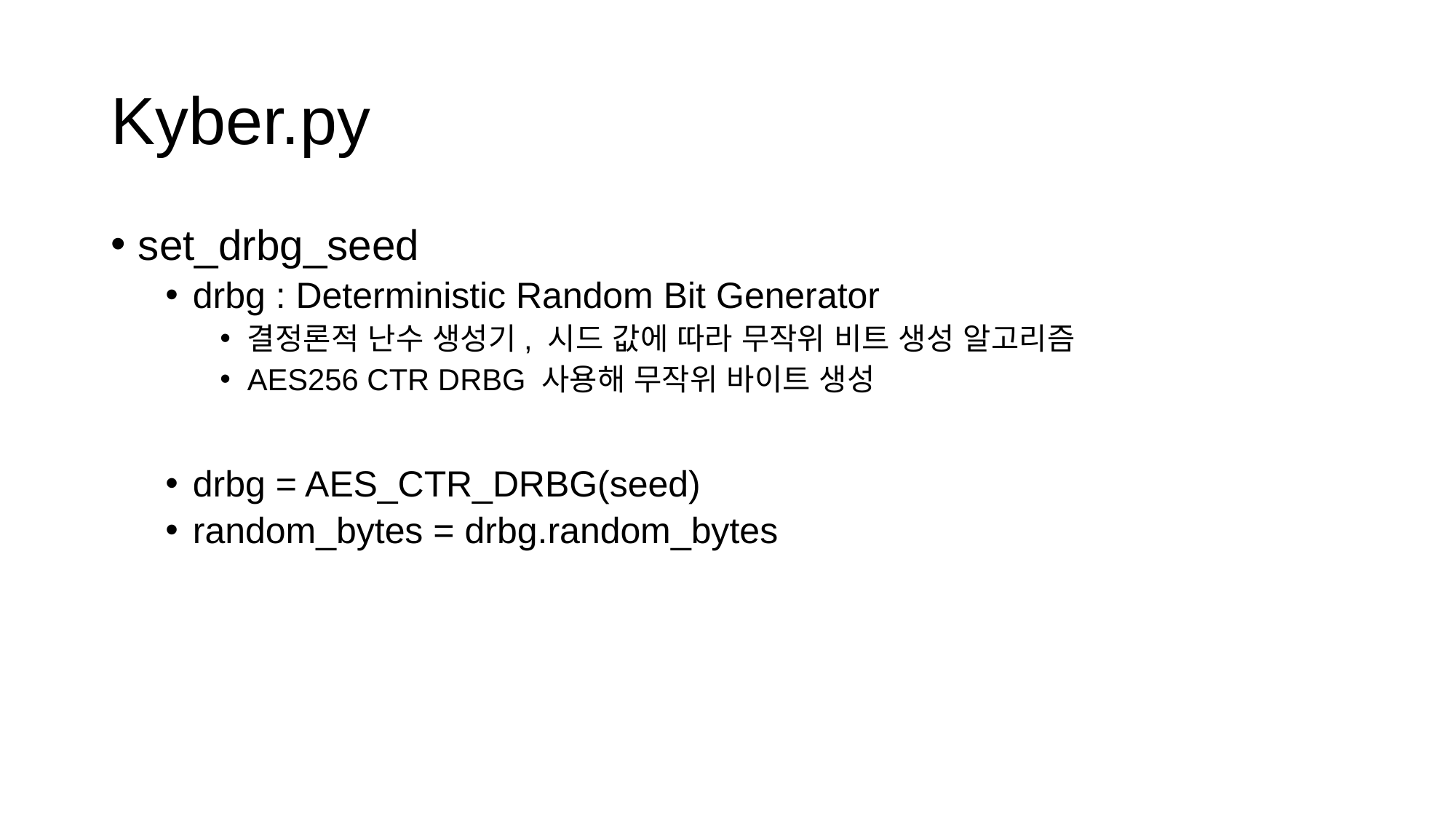

# Kyber.py
set_drbg_seed
drbg : Deterministic Random Bit Generator
결정론적 난수 생성기, 시드 값에 따라 무작위 비트 생성 알고리즘
AES256 CTR DRBG 사용해 무작위 바이트 생성

drbg = AES_CTR_DRBG(seed)
random_bytes = drbg.random_bytes